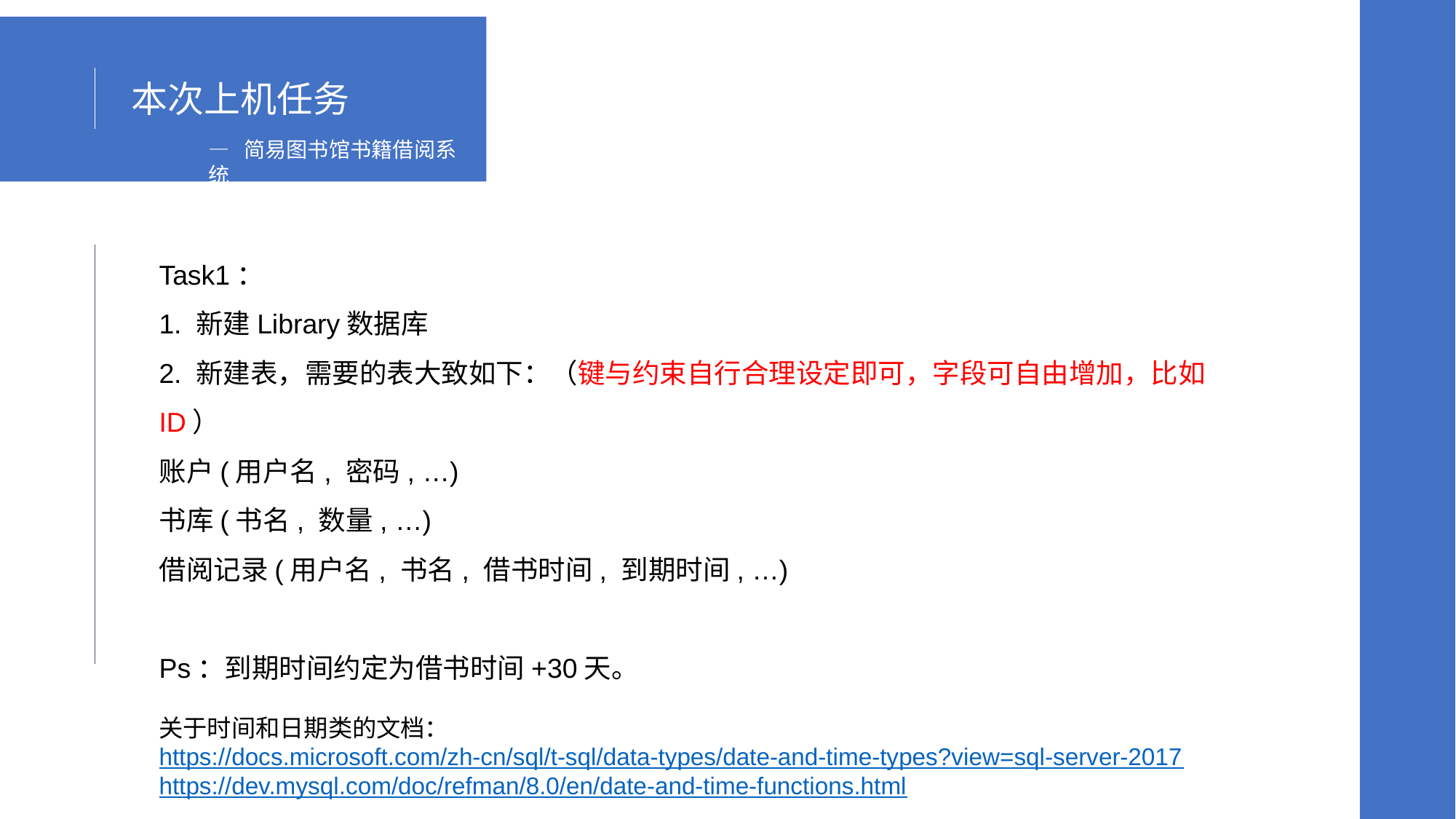

本次上机任务
—  简易图书馆书籍借阅系统
Task1：
1. 新建Library数据库
2. 新建表，需要的表大致如下：（键与约束自行合理设定即可，字段可自由增加，比如ID）
账户(用户名, 密码, …)
书库(书名, 数量, …)
借阅记录(用户名, 书名, 借书时间, 到期时间, …)

Ps：到期时间约定为借书时间+30天。

关于时间和日期类的文档：
https://docs.microsoft.com/zh-cn/sql/t-sql/data-types/date-and-time-types?view=sql-server-2017
https://dev.mysql.com/doc/refman/8.0/en/date-and-time-functions.html